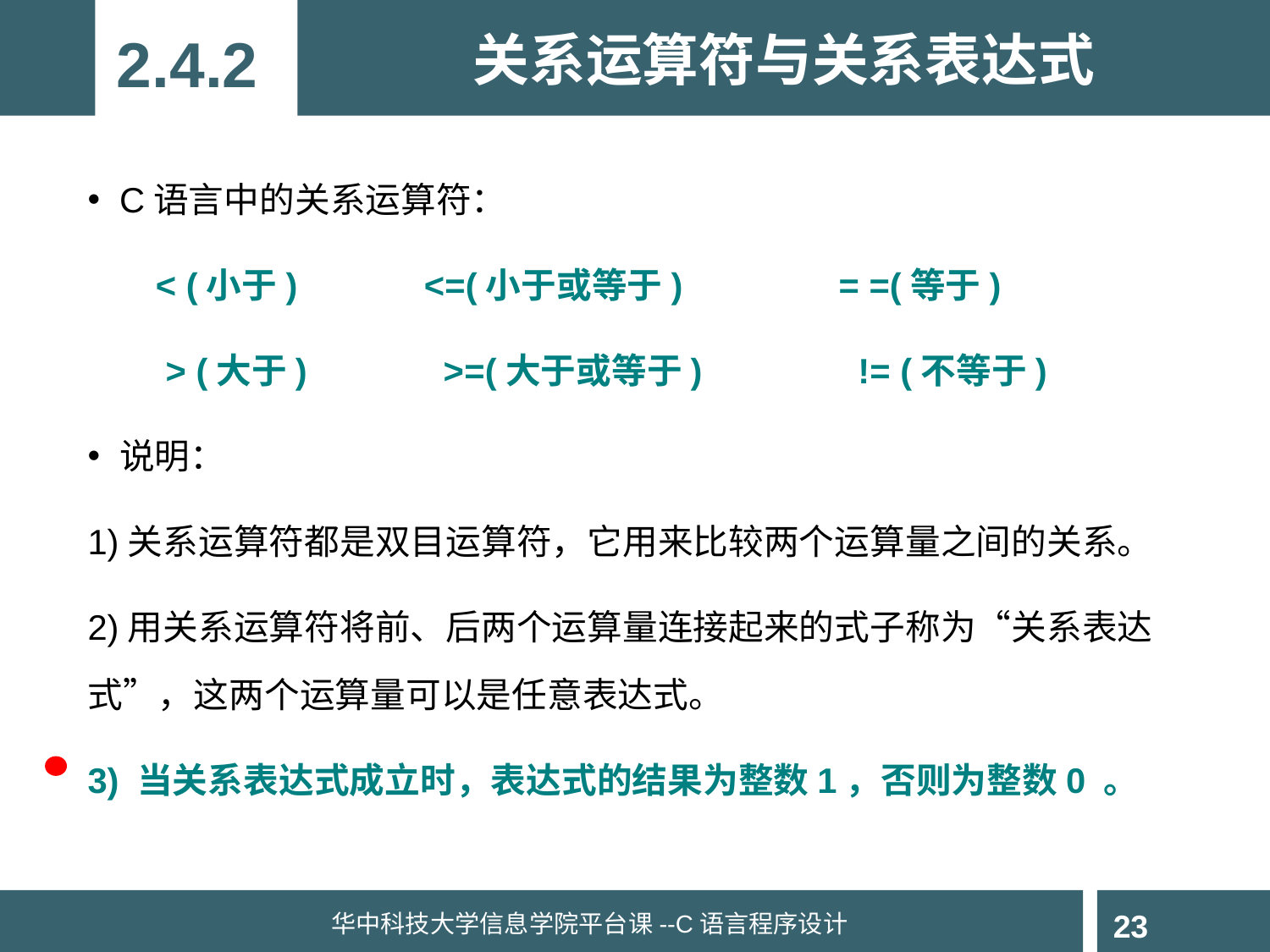

关系运算符与关系表达式
2.4.2
C语言中的关系运算符：
       < (小于)             <=(小于或等于)                = =(等于)
        > (大于)              >=(大于或等于)                != (不等于)
说明：
1)关系运算符都是双目运算符，它用来比较两个运算量之间的关系。
2)用关系运算符将前、后两个运算量连接起来的式子称为“关系表达式”，这两个运算量可以是任意表达式。
3) 当关系表达式成立时，表达式的结果为整数1，否则为整数0 。